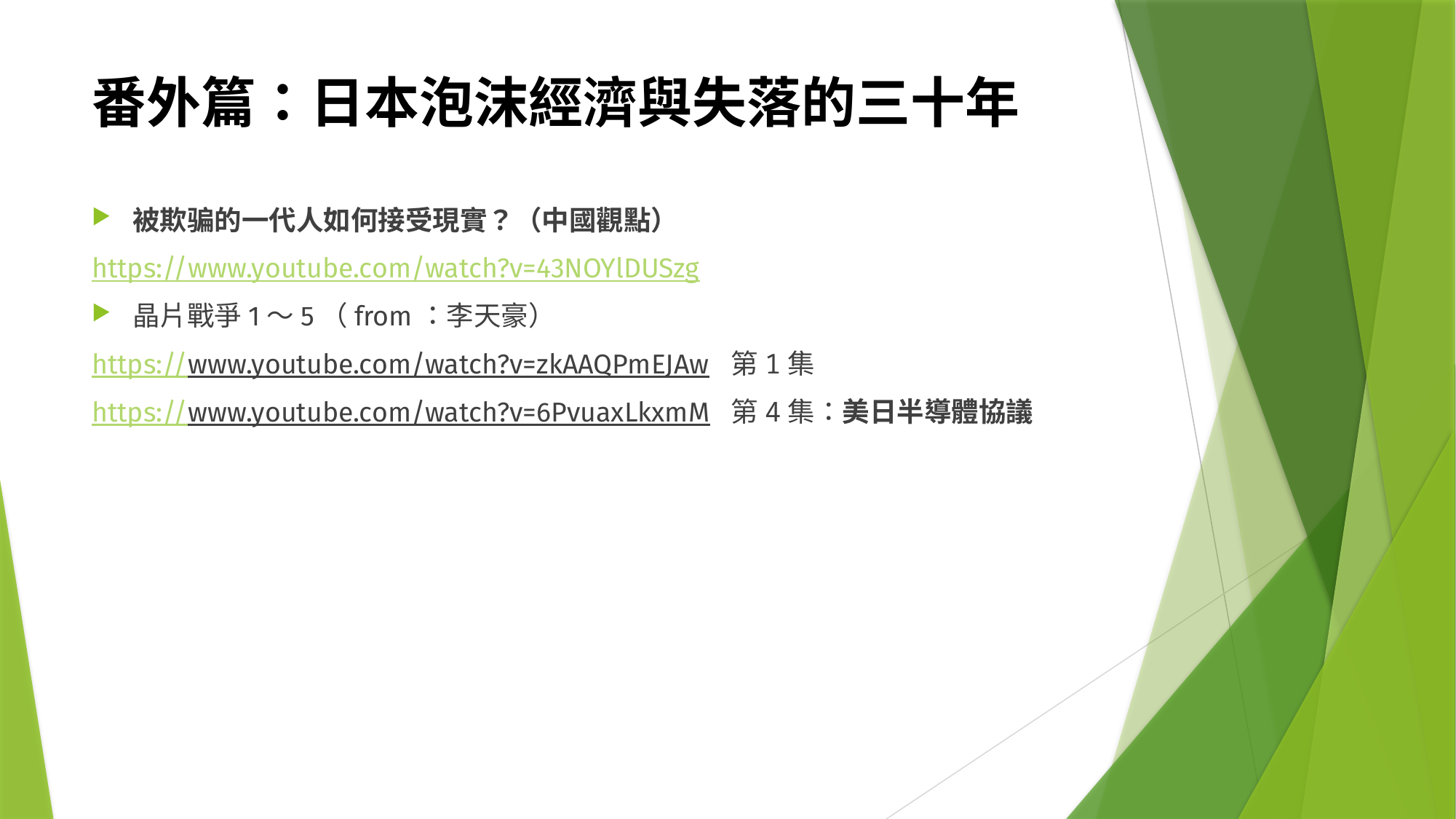

# 番外篇：日本泡沫經濟與失落的三十年
被欺骗的一代人如何接受現實？（中國觀點）
https://www.youtube.com/watch?v=43NOYlDUSzg
晶片戰爭1～5（from：李天豪）
https://www.youtube.com/watch?v=zkAAQPmEJAw  第1集
https://www.youtube.com/watch?v=6PvuaxLkxmM  第4集：美日半導體協議